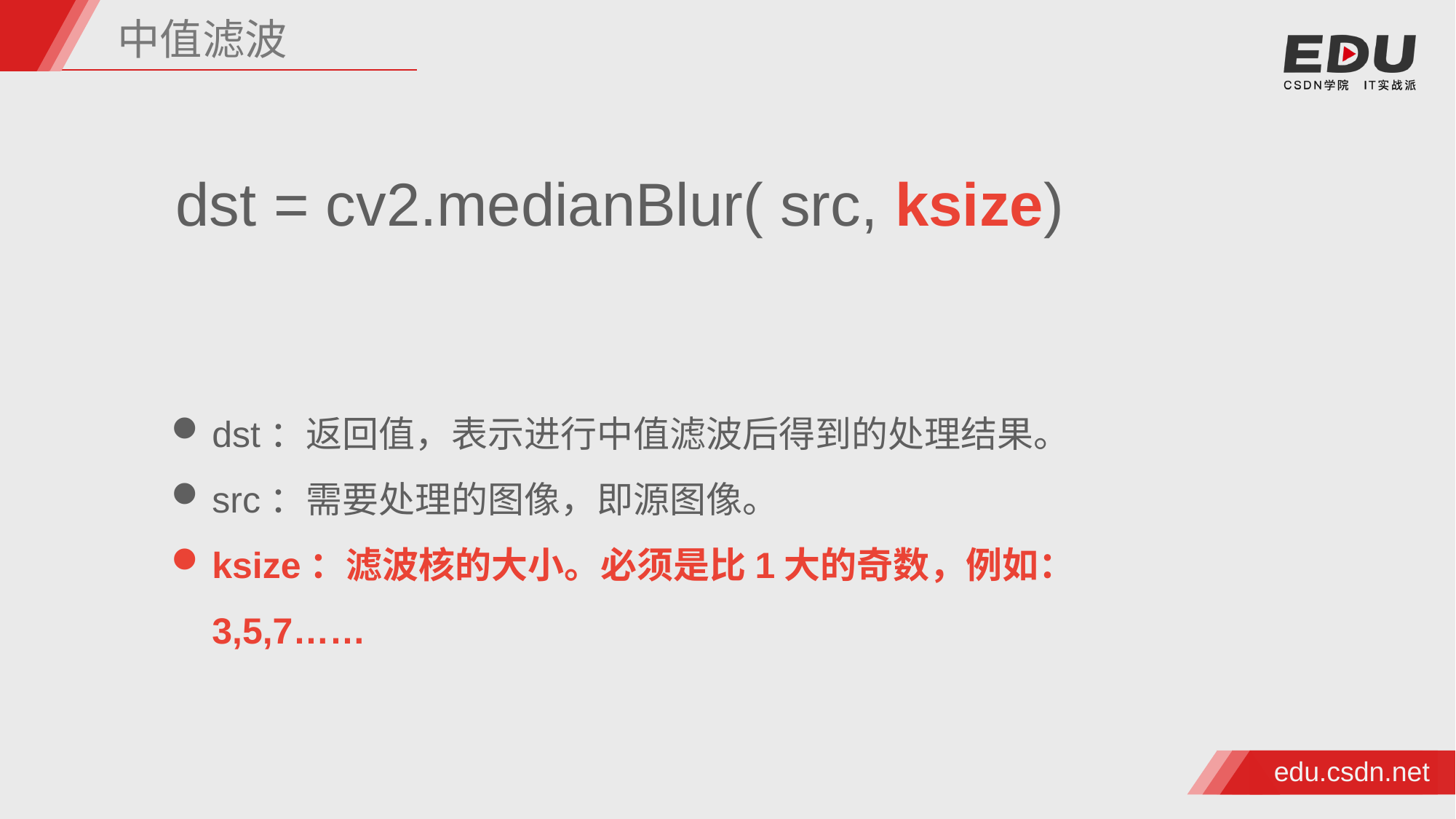

中值滤波

dst = cv2.medianBlur( src, ksize)
dst：返回值，表示进行中值滤波后得到的处理结果。
src：需要处理的图像，即源图像。
ksize：滤波核的大小。必须是比1大的奇数，例如：3,5,7……